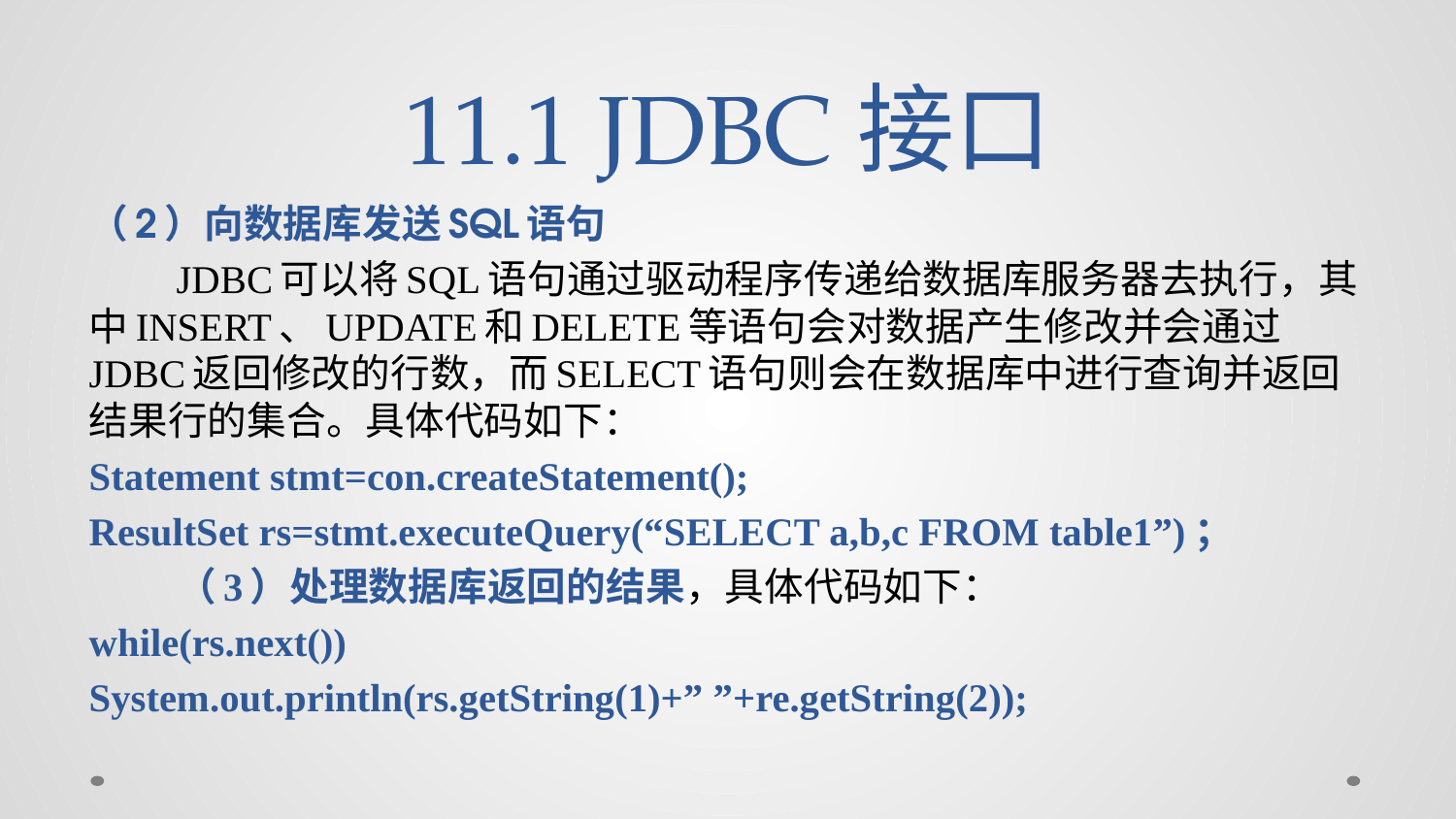

# 11.1 JDBC接口
（2）向数据库发送SQL语句
        JDBC可以将SQL语句通过驱动程序传递给数据库服务器去执行，其中INSERT、UPDATE和DELETE等语句会对数据产生修改并会通过JDBC返回修改的行数，而SELECT语句则会在数据库中进行查询并返回结果行的集合。具体代码如下：
Statement stmt=con.createStatement();
ResultSet rs=stmt.executeQuery(“SELECT a,b,c FROM table1”)；
         （3）处理数据库返回的结果，具体代码如下：
while(rs.next())
System.out.println(rs.getString(1)+” ”+re.getString(2));